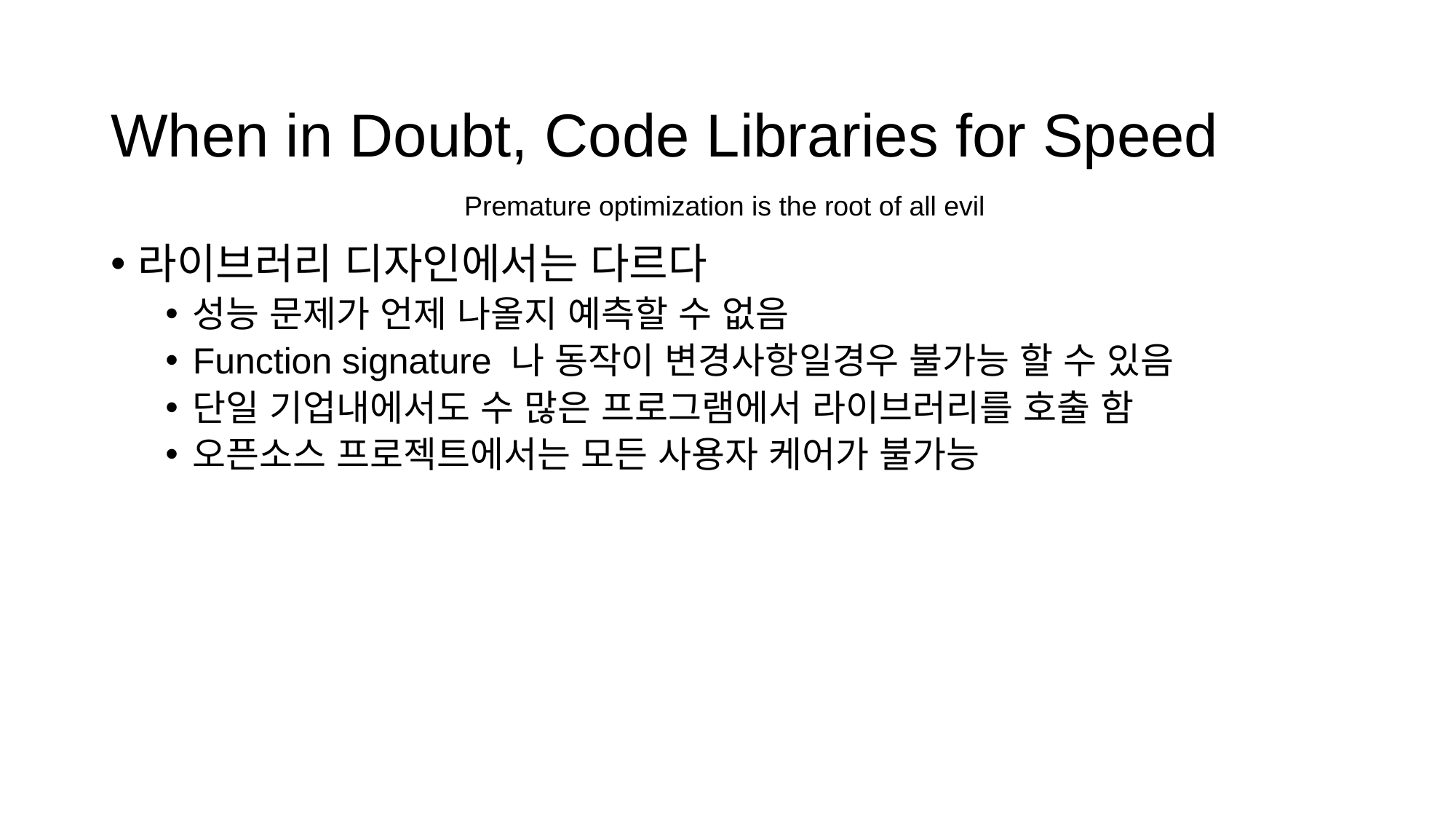

# When in Doubt, Code Libraries for Speed
Premature optimization is the root of all evil
라이브러리 디자인에서는 다르다
성능 문제가 언제 나올지 예측할 수 없음
Function signature 나 동작이 변경사항일경우 불가능 할 수 있음
단일 기업내에서도 수 많은 프로그램에서 라이브러리를 호출 함
오픈소스 프로젝트에서는 모든 사용자 케어가 불가능